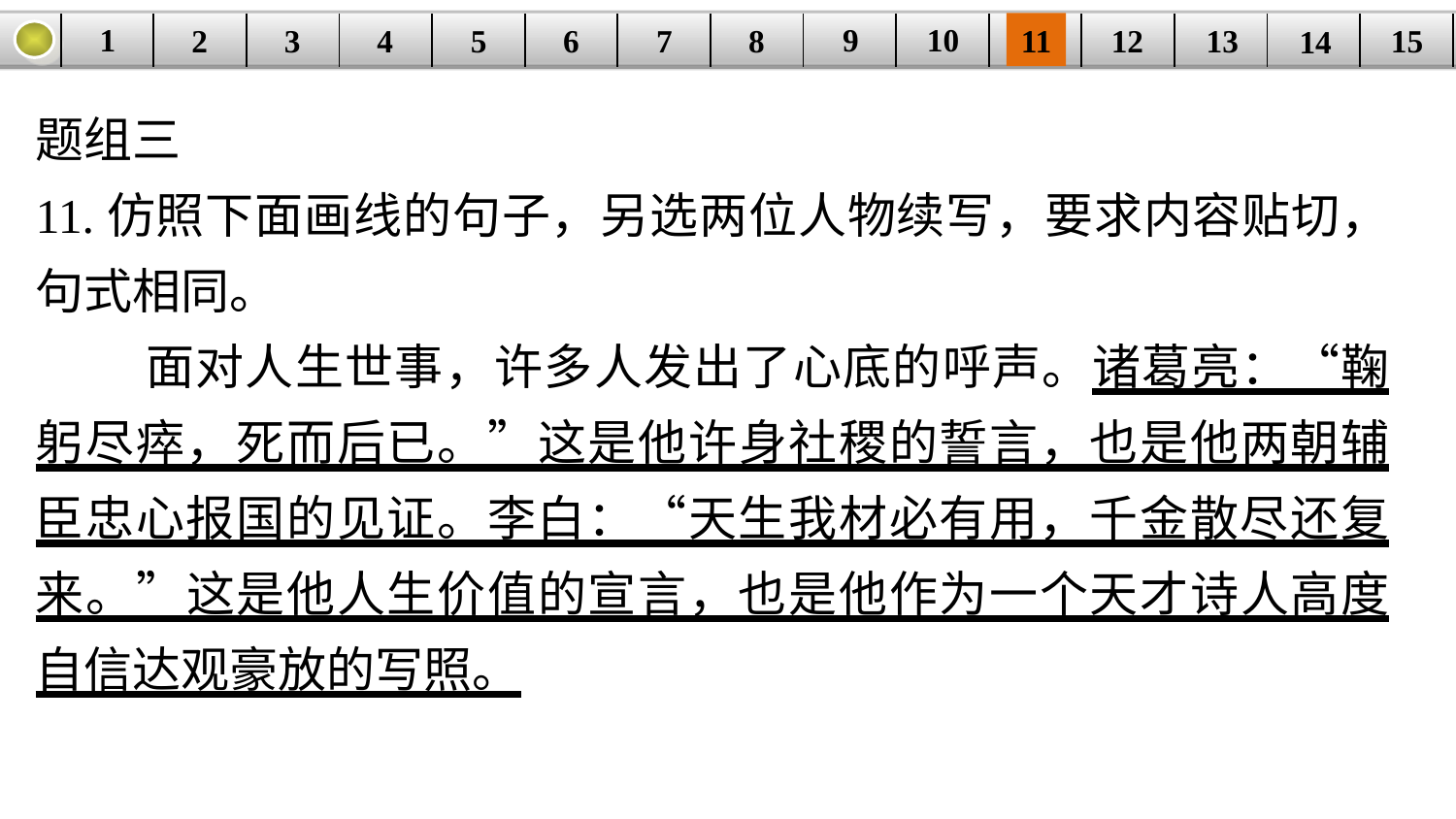

9
10
1
3
4
5
6
8
11
2
12
15
|  |  |  |  |  |  |  |  |  |  |  |  |  |  |  |
| --- | --- | --- | --- | --- | --- | --- | --- | --- | --- | --- | --- | --- | --- | --- |
7
13
14

题组三
11.仿照下面画线的句子，另选两位人物续写，要求内容贴切，句式相同。
        面对人生世事，许多人发出了心底的呼声。诸葛亮：“鞠躬尽瘁，死而后已。”这是他许身社稷的誓言，也是他两朝辅臣忠心报国的见证。李白：“天生我材必有用，千金散尽还复来。”这是他人生价值的宣言，也是他作为一个天才诗人高度自信达观豪放的写照。